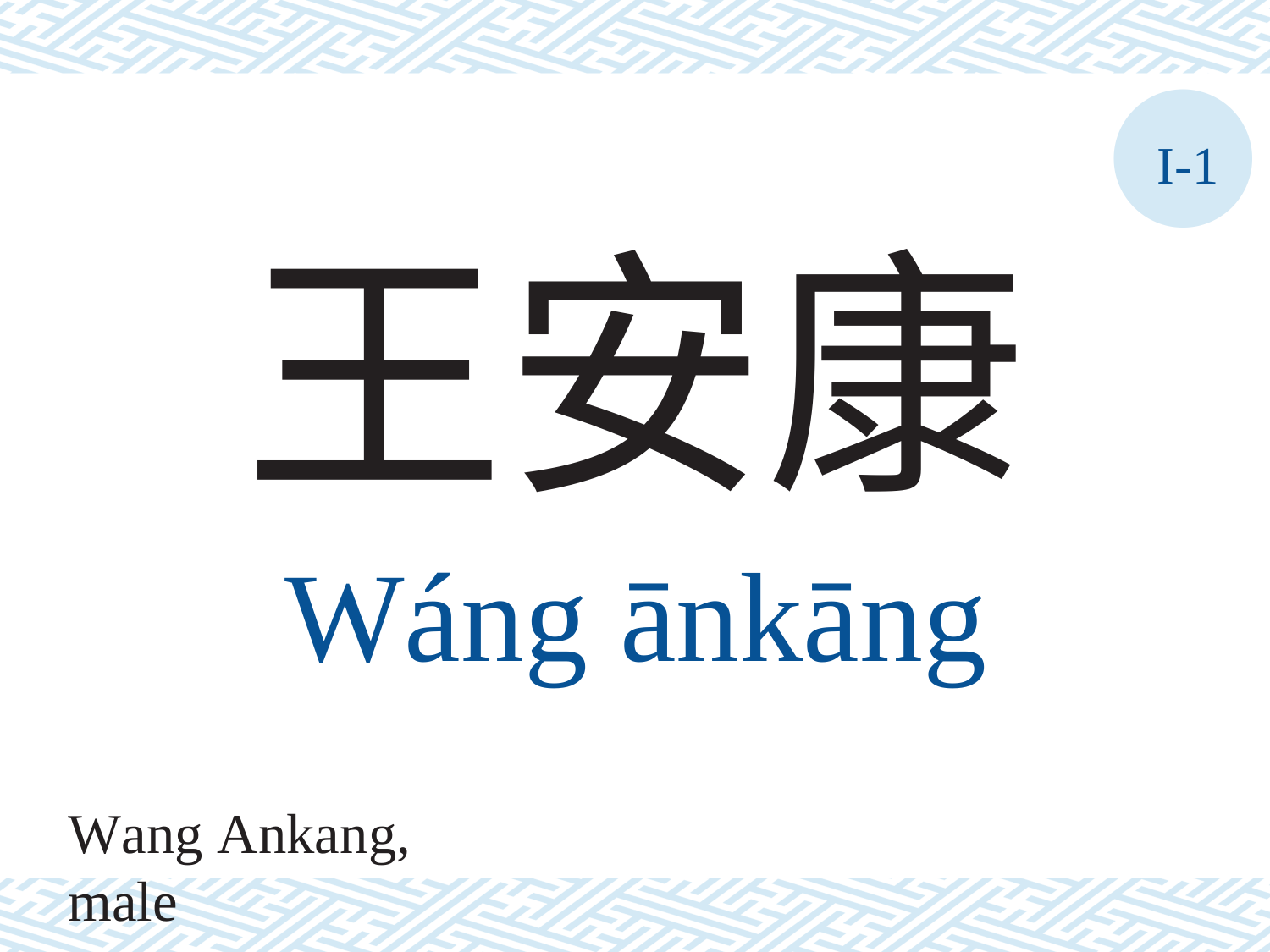

I-1
王安康
Wáng	ānkāng
Wang Ankang, male